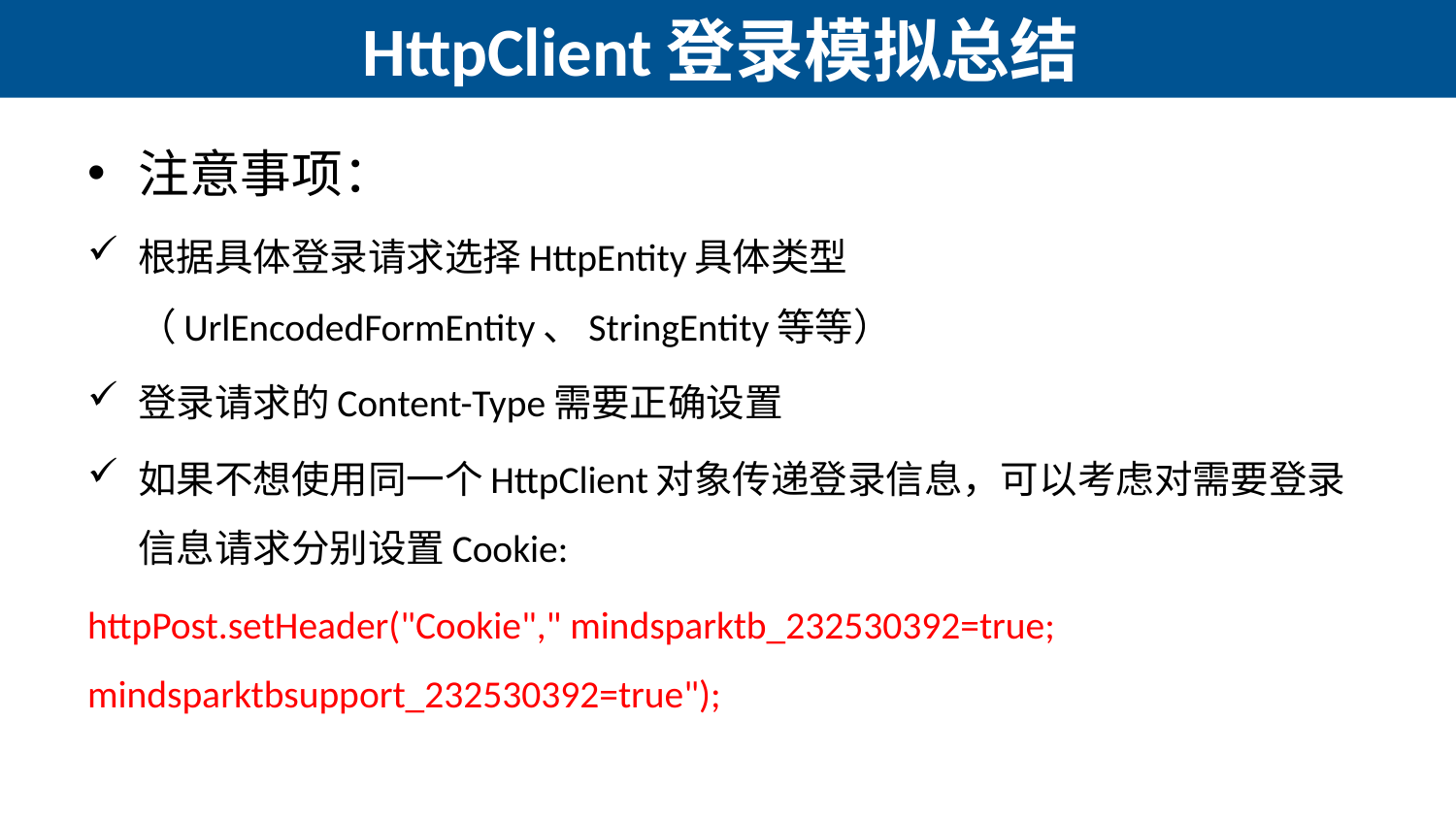

# HttpClient登录模拟总结
注意事项：
根据具体登录请求选择HttpEntity具体类型（UrlEncodedFormEntity、StringEntity等等）
登录请求的Content-Type需要正确设置
如果不想使用同一个HttpClient对象传递登录信息，可以考虑对需要登录信息请求分别设置Cookie:
httpPost.setHeader("Cookie"," mindsparktb_232530392=true; mindsparktbsupport_232530392=true");